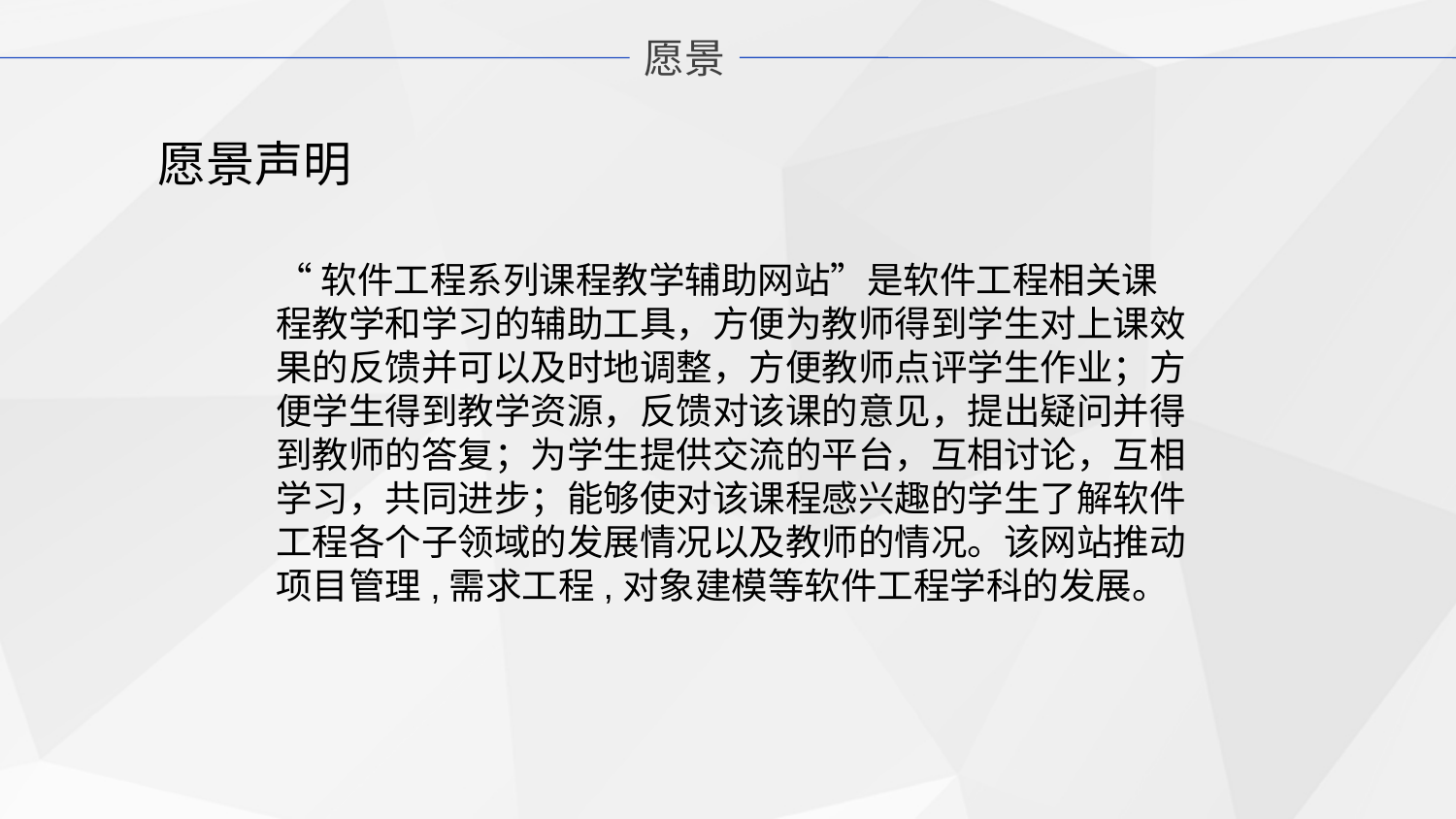

愿景

愿景声明
“软件工程系列课程教学辅助网站”是软件工程相关课程教学和学习的辅助工具，方便为教师得到学生对上课效果的反馈并可以及时地调整，方便教师点评学生作业；方便学生得到教学资源，反馈对该课的意见，提出疑问并得到教师的答复；为学生提供交流的平台，互相讨论，互相学习，共同进步；能够使对该课程感兴趣的学生了解软件工程各个子领域的发展情况以及教师的情况。该网站推动项目管理,需求工程,对象建模等软件工程学科的发展。